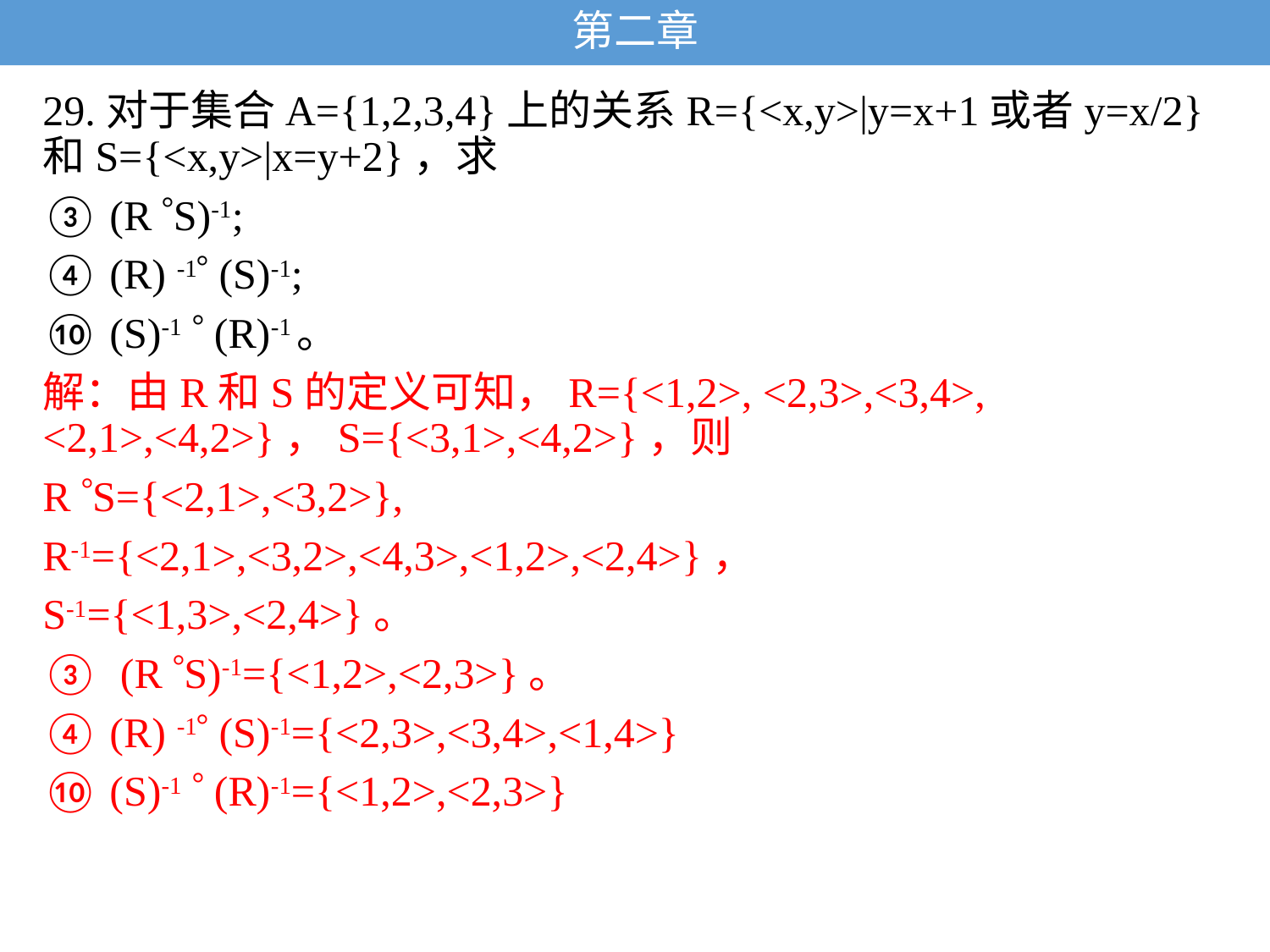

# 第二章
29.对于集合A={1,2,3,4}上的关系R={<x,y>|y=x+1或者y=x/2}和S={<x,y>|x=y+2}，求
③ (R °S)-1;
④ (R) -1° (S)-1;
⑩ (S)-1 ° (R)-1。
解：由R和S的定义可知，R={<1,2>, <2,3>,<3,4>, <2,1>,<4,2>}，S={<3,1>,<4,2>}，则
R °S={<2,1>,<3,2>},
R-1={<2,1>,<3,2>,<4,3>,<1,2>,<2,4>}，
S-1={<1,3>,<2,4>}。
③  (R °S)-1={<1,2>,<2,3>}。
④ (R) -1° (S)-1={<2,3>,<3,4>,<1,4>}
⑩ (S)-1 ° (R)-1={<1,2>,<2,3>}